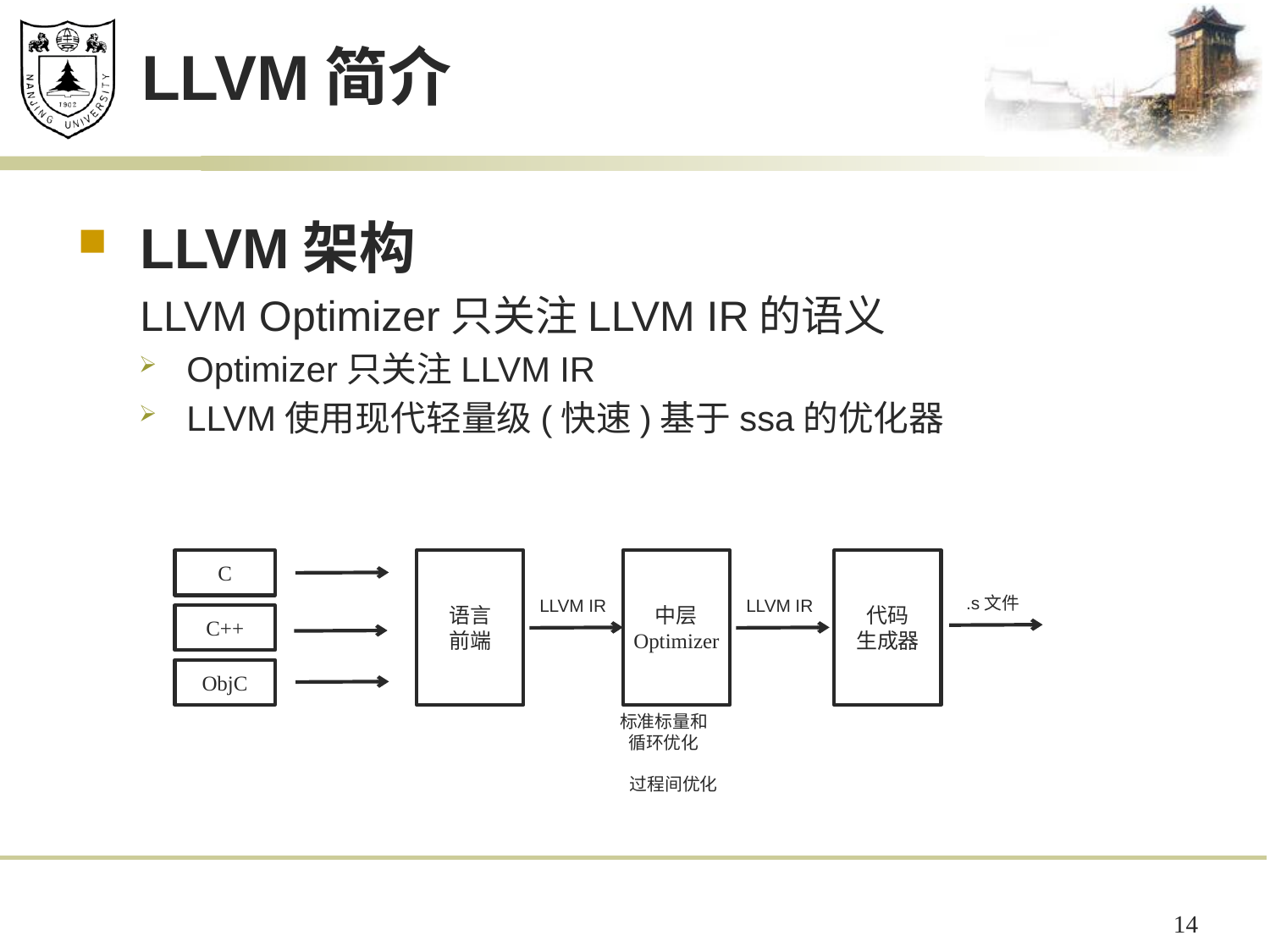

# LLVM简介
LLVM架构
       LLVM Optimizer只关注LLVM IR的语义
Optimizer只关注LLVM IR
LLVM使用现代轻量级(快速)基于ssa的优化器
C
语言
前端
中层
Optimizer
代码
生成器
.s文件
LLVM IR
LLVM IR
C++
ObjC
标准标量和循环优化
过程间优化